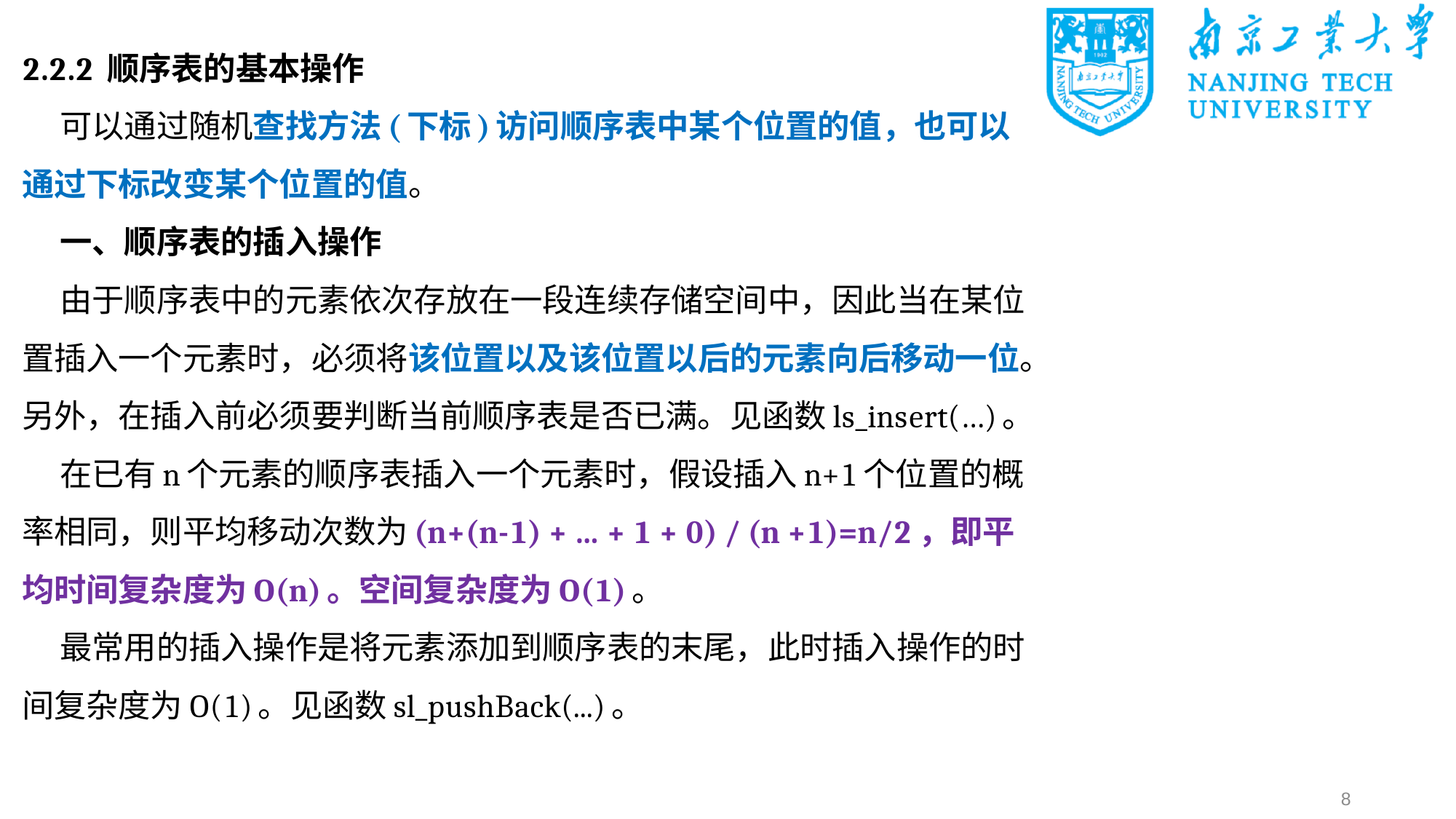

2.2.2 顺序表的基本操作
可以通过随机查找方法(下标)访问顺序表中某个位置的值，也可以通过下标改变某个位置的值。
一、顺序表的插入操作
由于顺序表中的元素依次存放在一段连续存储空间中，因此当在某位置插入一个元素时，必须将该位置以及该位置以后的元素向后移动一位。另外，在插入前必须要判断当前顺序表是否已满。见函数ls_insert(…)。
在已有n个元素的顺序表插入一个元素时，假设插入n+1个位置的概率相同，则平均移动次数为(n+(n-1) + … + 1 + 0) / (n +1)=n/2，即平均时间复杂度为O(n)。空间复杂度为O(1)。
最常用的插入操作是将元素添加到顺序表的末尾，此时插入操作的时间复杂度为O(1)。见函数sl_pushBack(...)。
8